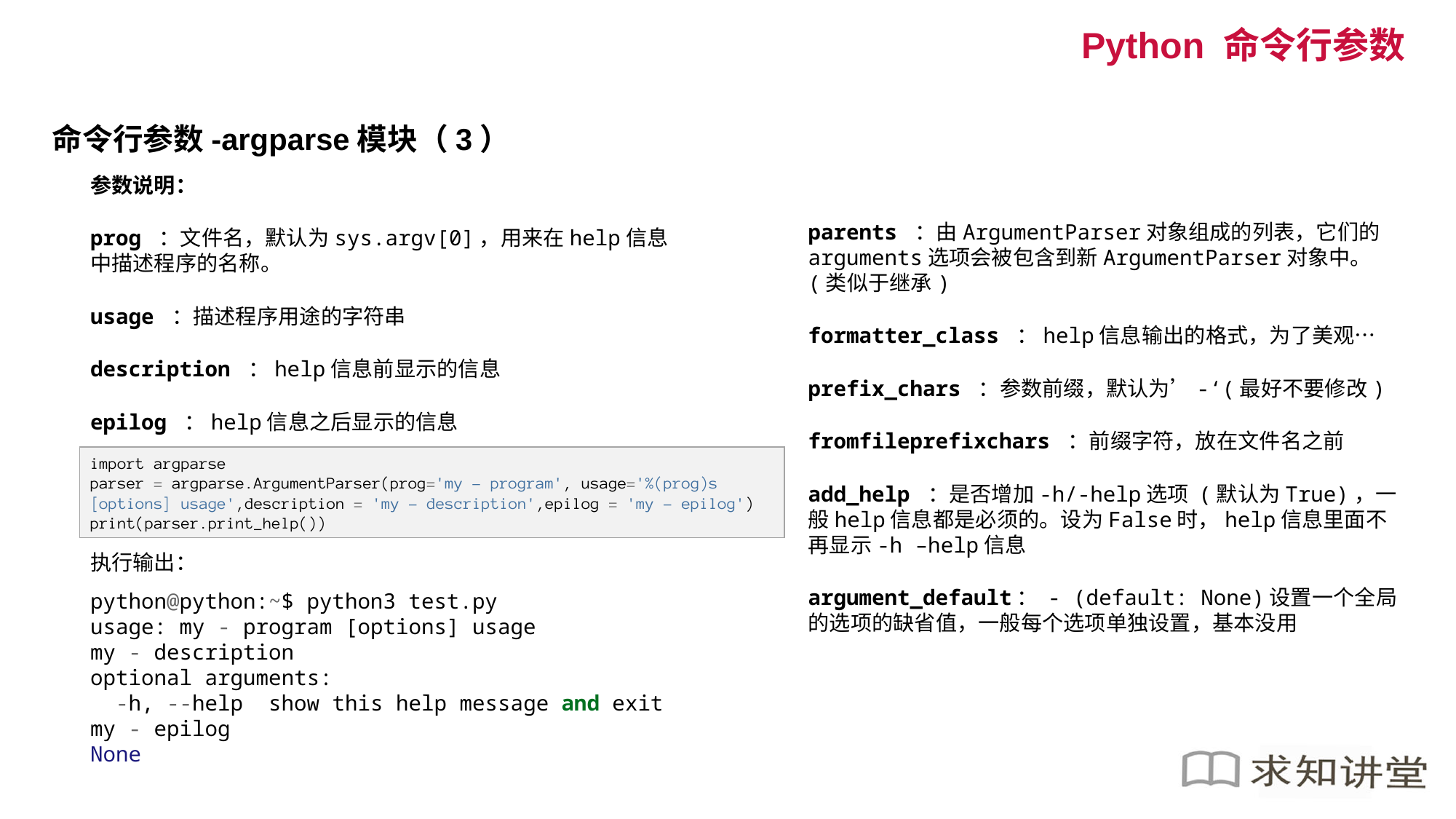

Python 命令行参数
命令行参数-argparse模块（3）

参数说明：
prog ：文件名，默认为sys.argv[0]，用来在help信息中描述程序的名称。
usage ：描述程序用途的字符串
description ：help信息前显示的信息
epilog ：help信息之后显示的信息
parents ：由ArgumentParser对象组成的列表，它们的arguments选项会被包含到新ArgumentParser对象中。(类似于继承)
formatter_class ：help信息输出的格式，为了美观…
prefix_chars ：参数前缀，默认为’-‘(最好不要修改)
fromfileprefixchars ：前缀字符，放在文件名之前
add_help ：是否增加-h/-help选项 (默认为True)，一般help信息都是必须的。设为False时，help信息里面不再显示-h –help信息
argument_default： - (default: None)设置一个全局的选项的缺省值，一般每个选项单独设置，基本没用
import argparse
parser = argparse.ArgumentParser(prog='my - program', usage='%(prog)s [options] usage',description = 'my - description',epilog = 'my - epilog')
print(parser.print_help())
执行输出：
python@python:~$ python3 test.py
usage: my - program [options] usage
my - description
optional arguments:
  -h, --help  show this help message and exit
my - epilog
None